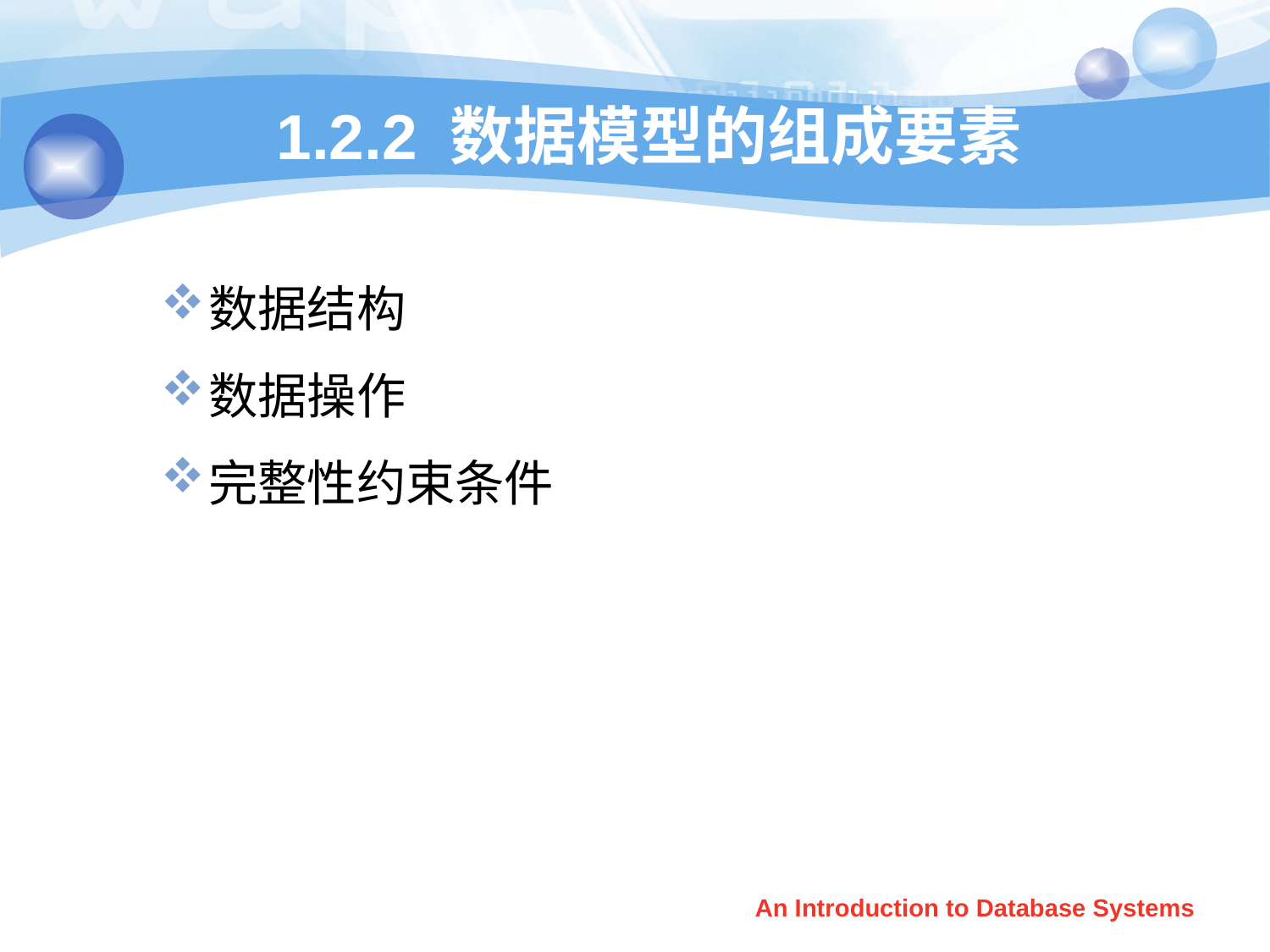

# 1.2.2 数据模型的组成要素
数据结构
数据操作
完整性约束条件
An Introduction to Database Systems